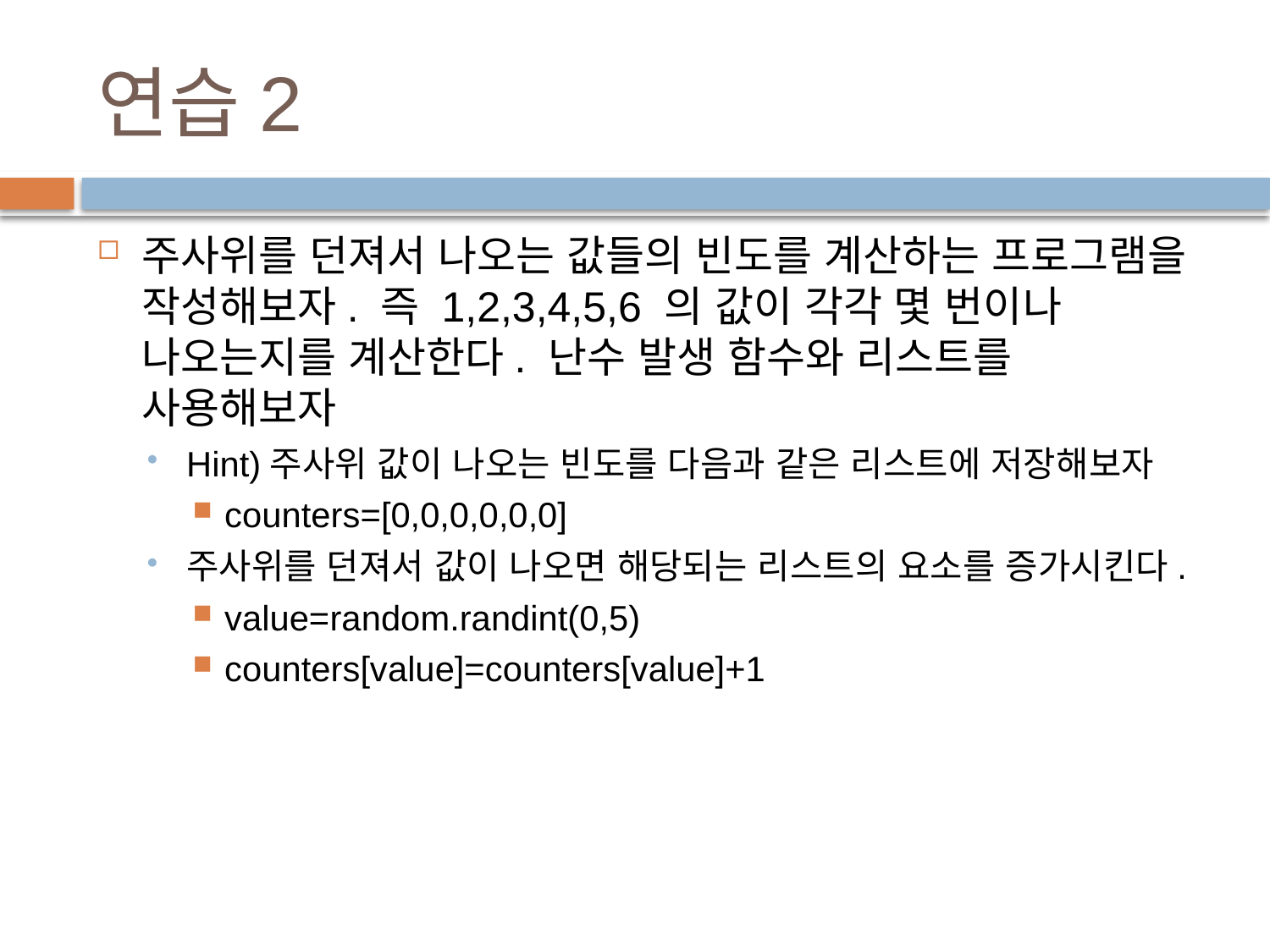

# 연습2
주사위를 던져서 나오는 값들의 빈도를 계산하는 프로그램을 작성해보자. 즉 1,2,3,4,5,6 의 값이 각각 몇 번이나 나오는지를 계산한다. 난수 발생 함수와 리스트를 사용해보자
Hint)주사위 값이 나오는 빈도를 다음과 같은 리스트에 저장해보자
counters=[0,0,0,0,0,0]
주사위를 던져서 값이 나오면 해당되는 리스트의 요소를 증가시킨다.
value=random.randint(0,5)
counters[value]=counters[value]+1